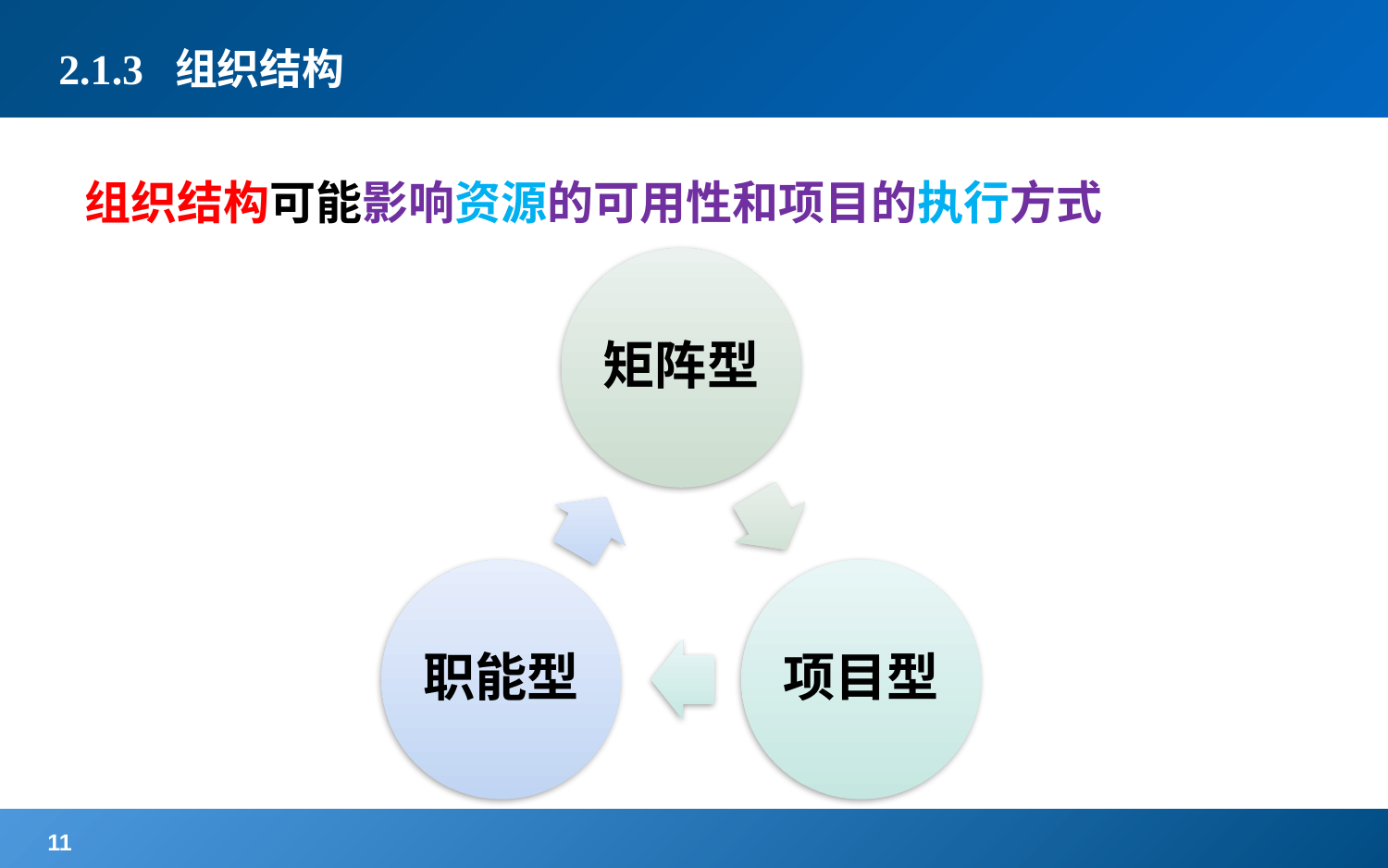

# 2.1.3  组织结构
组织结构可能影响资源的可用性和项目的执行方式
矩阵型

项目型

职能型